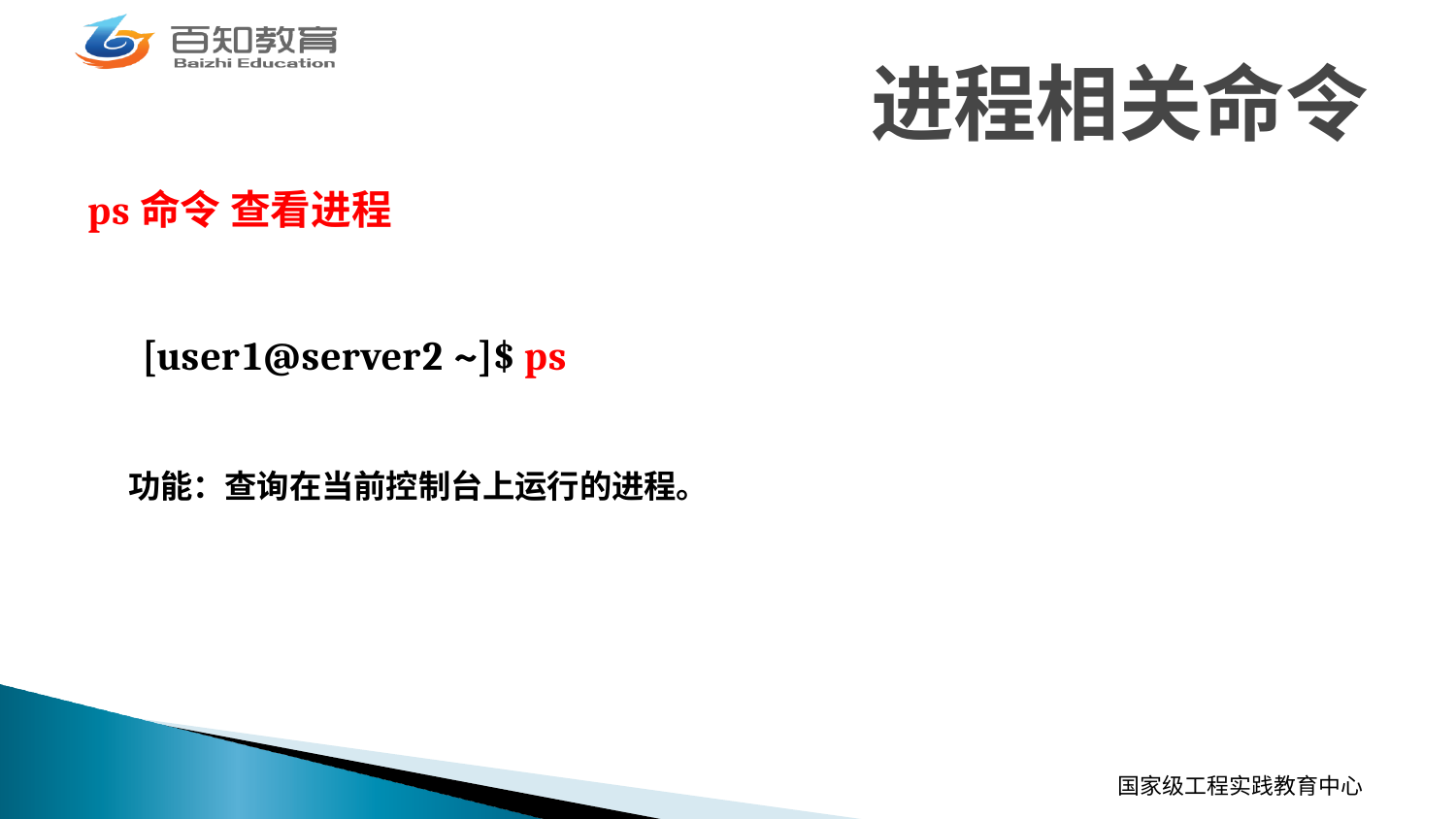

# 进程相关命令
ps命令 查看进程

	[user1@server2 ~]$ ps

功能：查询在当前控制台上运行的进程。

国家级工程实践教育中心